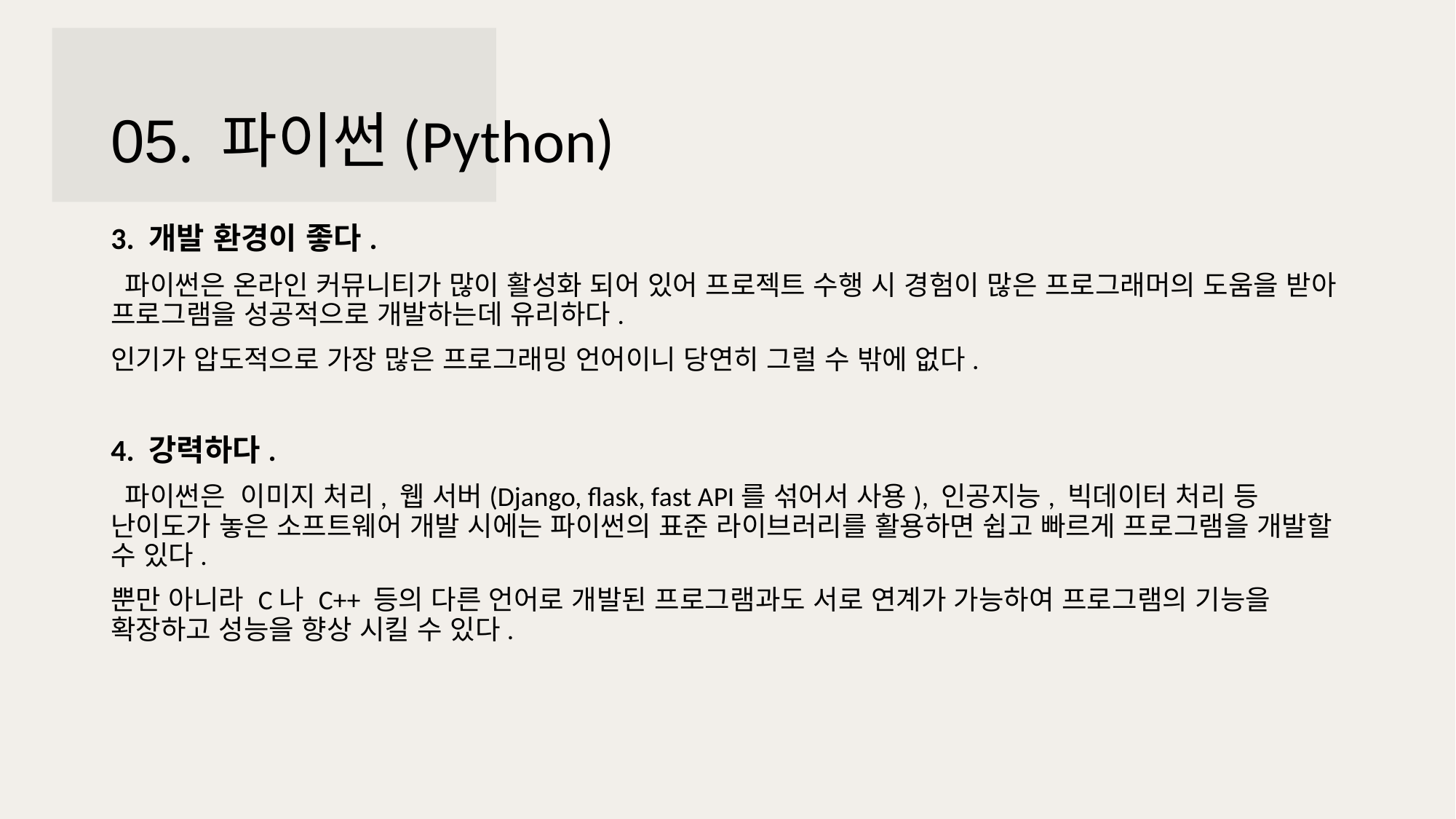

05. 파이썬(Python)
3. 개발 환경이 좋다.
 파이썬은 온라인 커뮤니티가 많이 활성화 되어 있어 프로젝트 수행 시 경험이 많은 프로그래머의 도움을 받아 프로그램을 성공적으로 개발하는데 유리하다.
인기가 압도적으로 가장 많은 프로그래밍 언어이니 당연히 그럴 수 밖에 없다.

4. 강력하다.
 파이썬은  이미지 처리, 웹 서버(Django, flask, fast API를 섞어서 사용), 인공지능, 빅데이터 처리 등 난이도가 놓은 소프트웨어 개발 시에는 파이썬의 표준 라이브러리를 활용하면 쉽고 빠르게 프로그램을 개발할 수 있다.
뿐만 아니라 C나 C++ 등의 다른 언어로 개발된 프로그램과도 서로 연계가 가능하여 프로그램의 기능을 확장하고 성능을 향상 시킬 수 있다.